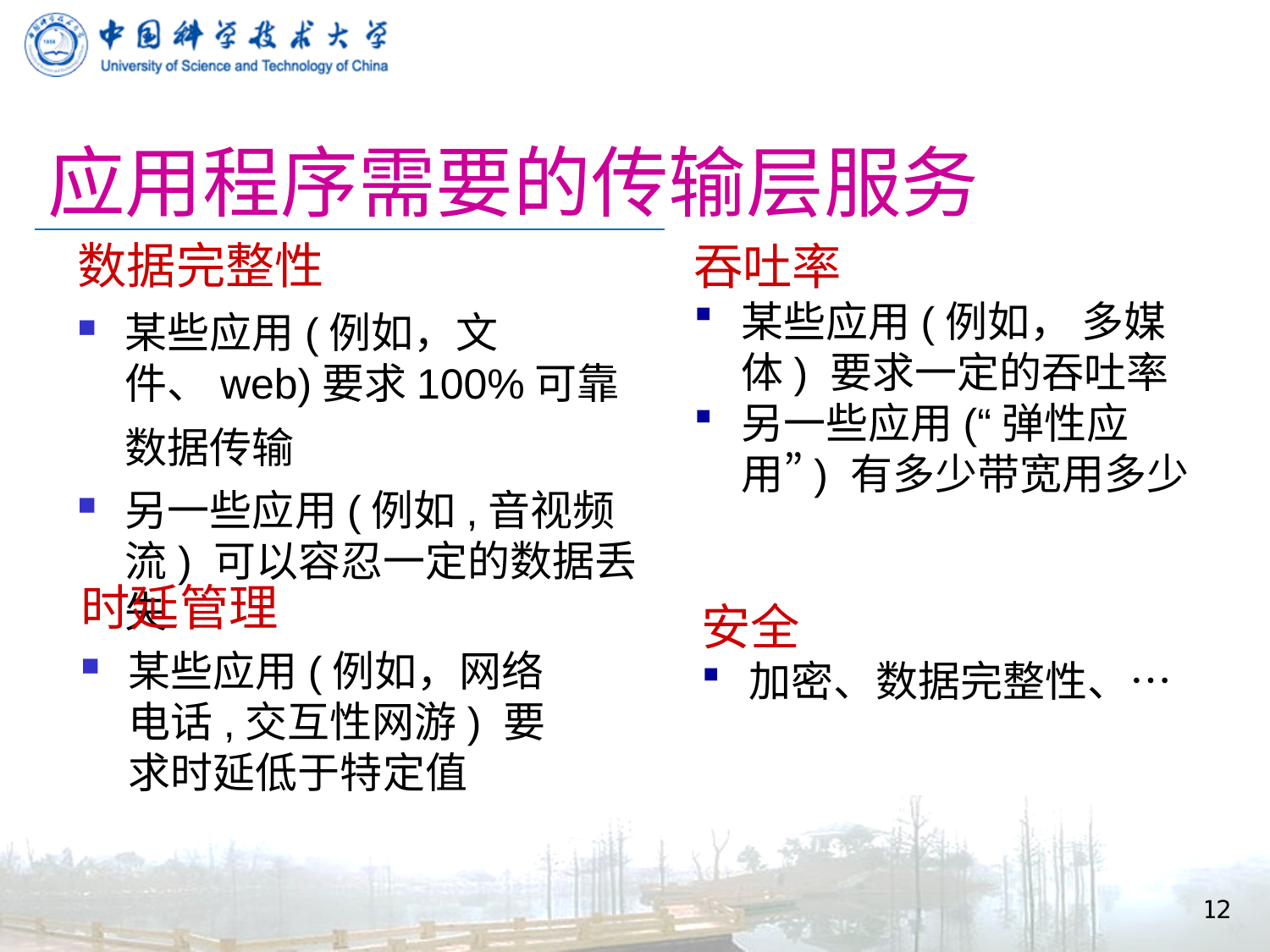

# 应用程序需要的传输层服务
吞吐率
某些应用(例如， 多媒体) 要求一定的吞吐率
另一些应用(“弹性应用”) 有多少带宽用多少
数据完整性
某些应用(例如，文件、web)要求100%可靠数据传输
另一些应用(例如,音视频流) 可以容忍一定的数据丢失

时延管理
某些应用(例如，网络电话,交互性网游) 要求时延低于特定值
安全
加密、数据完整性、…
12